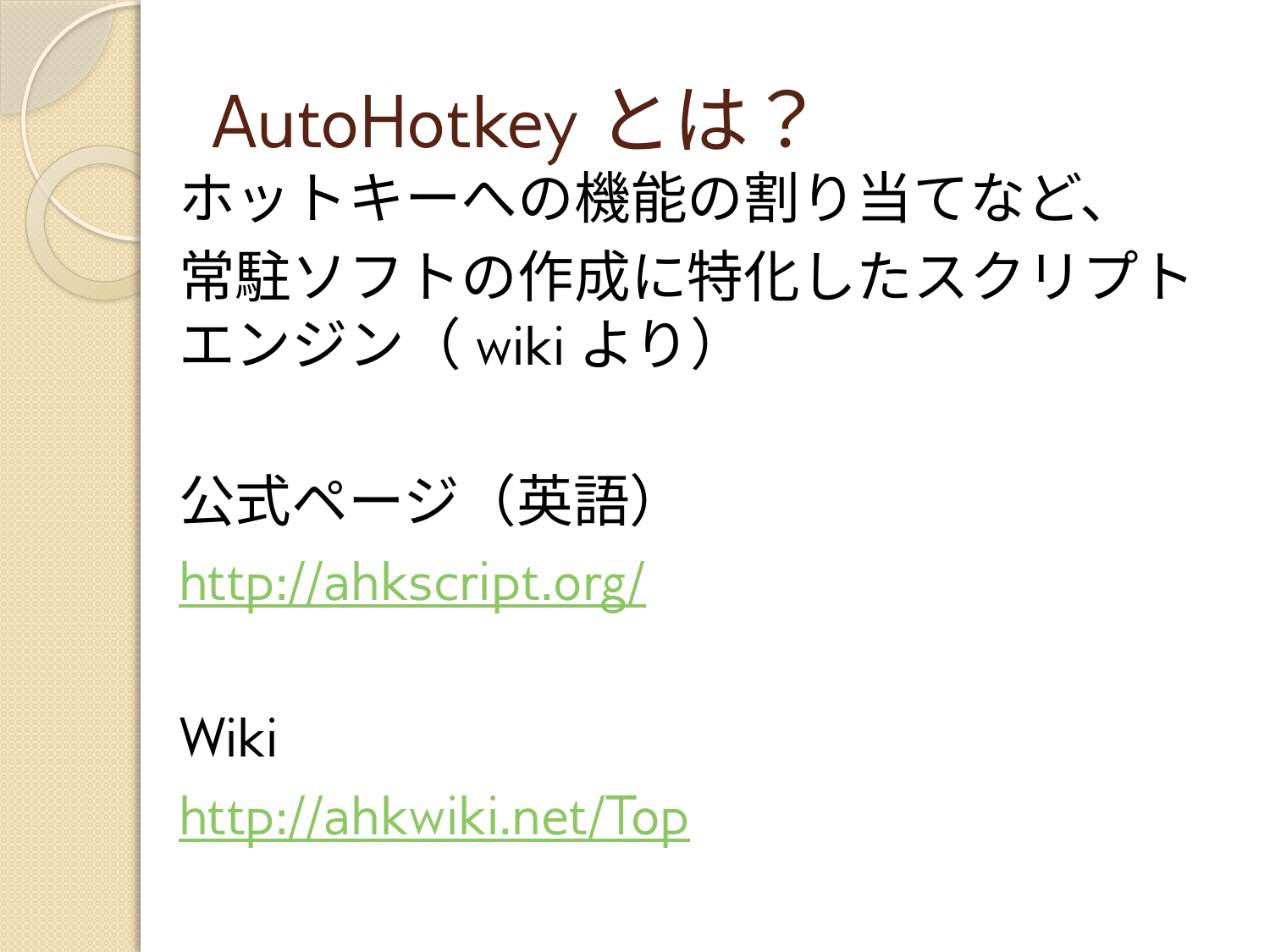

# AutoHotkeyとは？
ホットキーへの機能の割り当てなど、
常駐ソフトの作成に特化したスクリプトエンジン（wikiより）

公式ページ（英語）
http://ahkscript.org/

Wiki
http://ahkwiki.net/Top